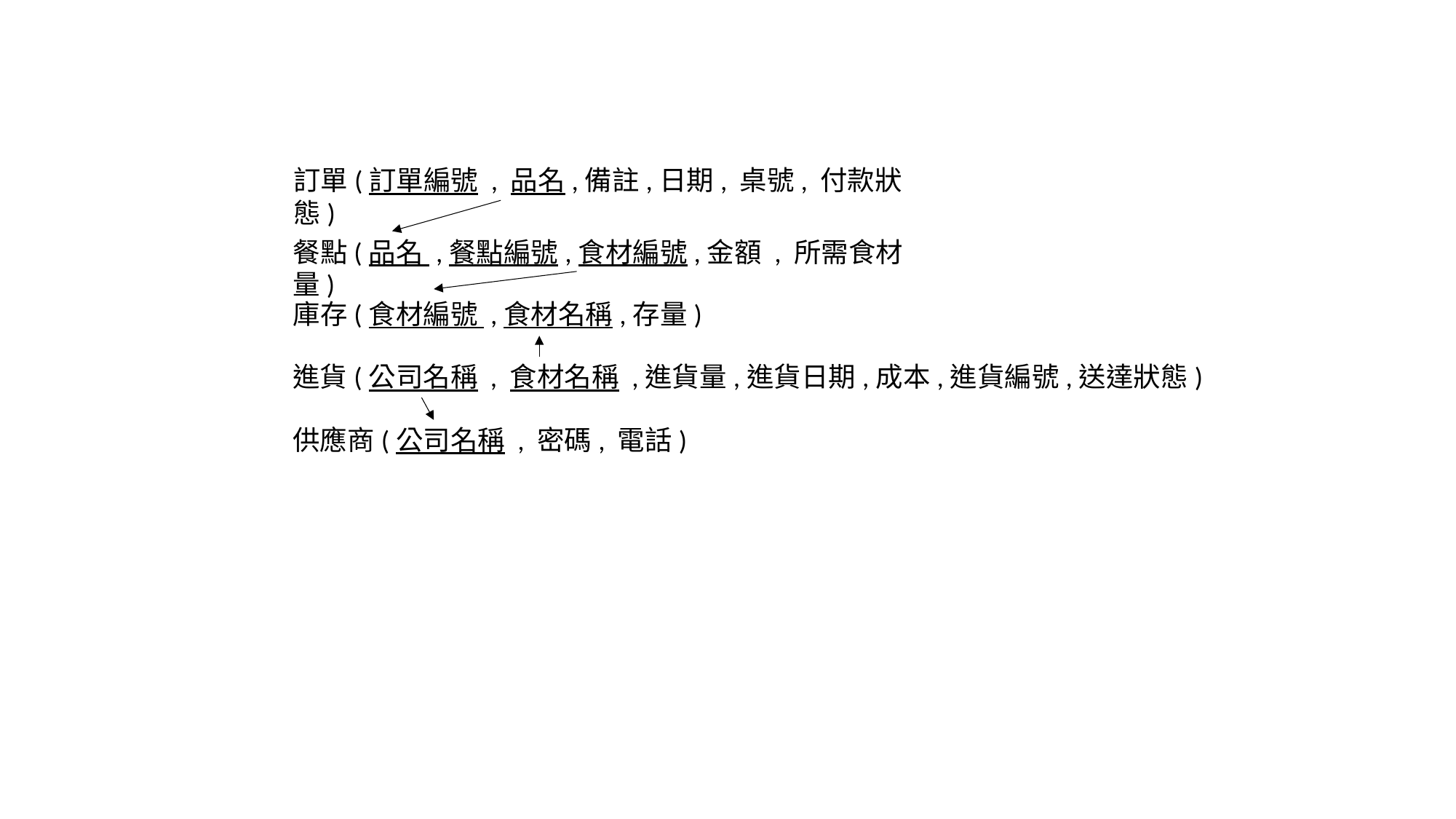

訂單(訂單編號 , 品名,備註,日期, 桌號, 付款狀態)
餐點(品名 ,餐點編號,食材編號,金額 , 所需食材量)
庫存(食材編號 ,食材名稱,存量)
進貨(公司名稱 , 食材名稱 ,進貨量,進貨日期,成本,進貨編號,送達狀態)
供應商(公司名稱 , 密碼, 電話)